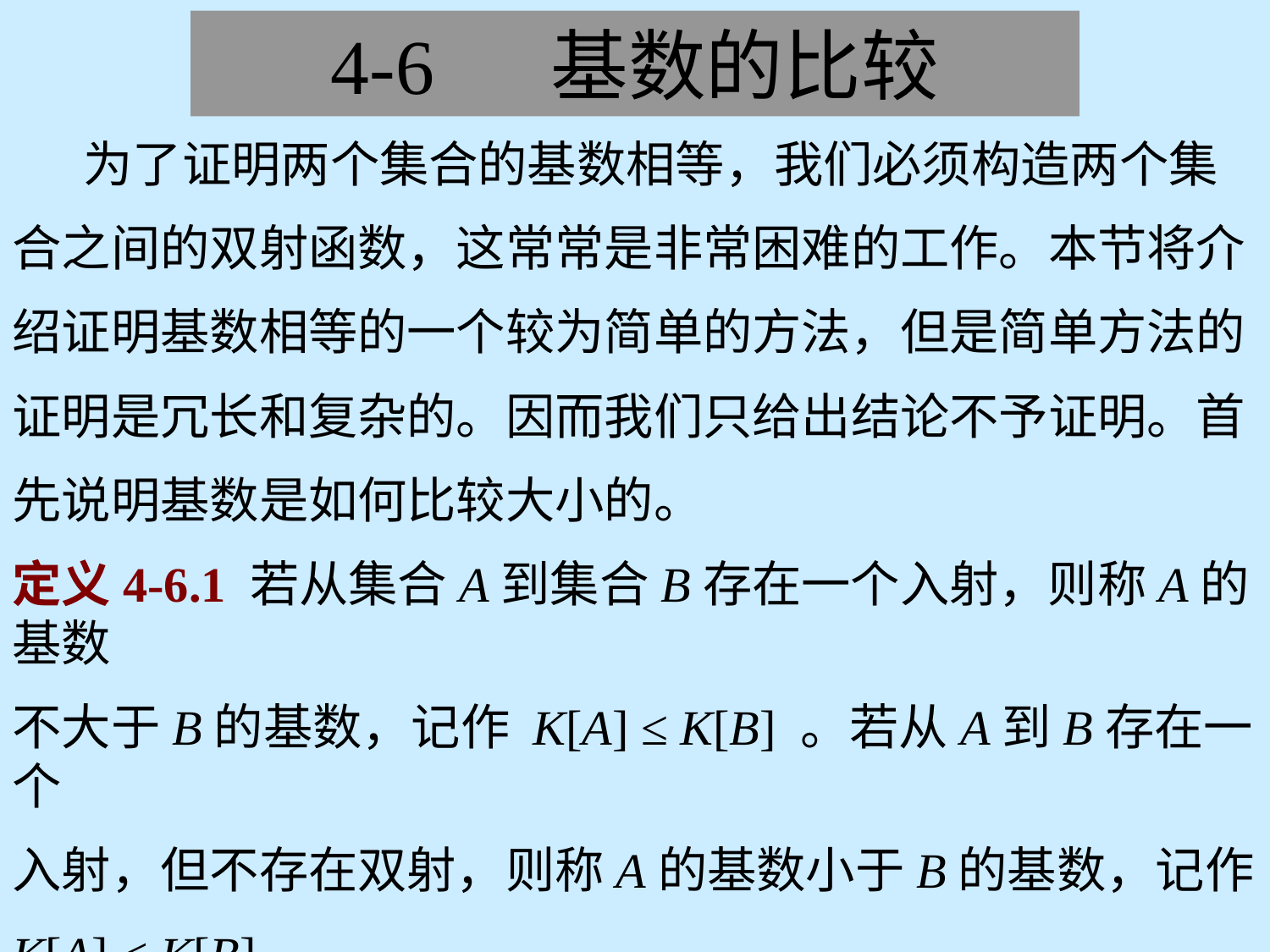

4-6     基数的比较
        为了证明两个集合的基数相等，我们必须构造两个集
合之间的双射函数，这常常是非常困难的工作。本节将介
绍证明基数相等的一个较为简单的方法，但是简单方法的
证明是冗长和复杂的。因而我们只给出结论不予证明。首
先说明基数是如何比较大小的。
定义4-6.1 若从集合A到集合B存在一个入射，则称A的基数
不大于B的基数，记作 K[A] ≤ K[B] 。若从A到B存在一个
入射，但不存在双射，则称A的基数小于B的基数，记作
K[A] < K[B] 。